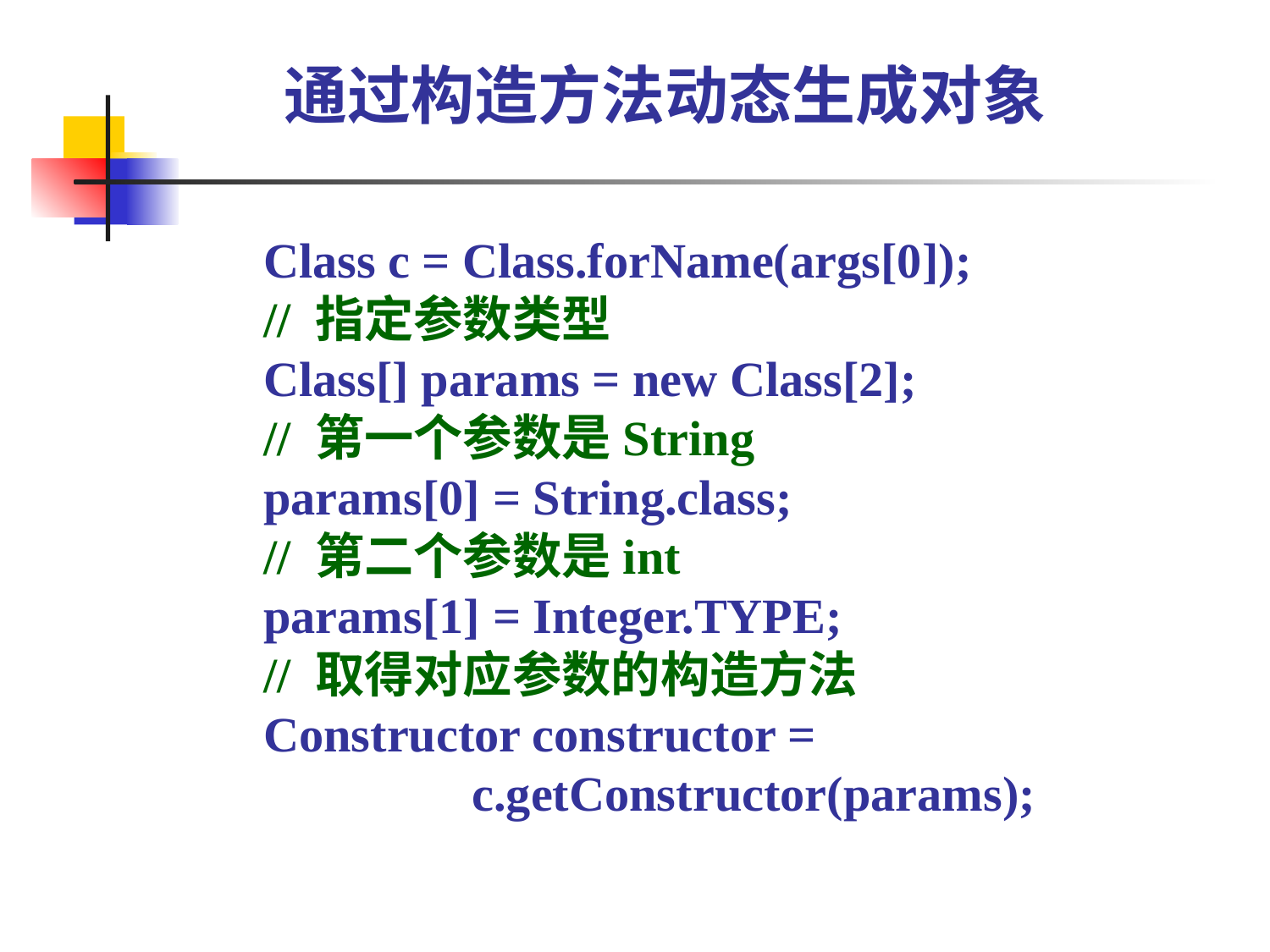

# 通过构造方法动态生成对象
            Class c = Class.forName(args[0]);
            // 指定参数类型
            Class[] params = new Class[2];
            // 第一个参数是String
            params[0] = String.class;
            // 第二个参数是int
            params[1] = Integer.TYPE;
            // 取得对应参数的构造方法
            Constructor constructor =
                             c.getConstructor(params);